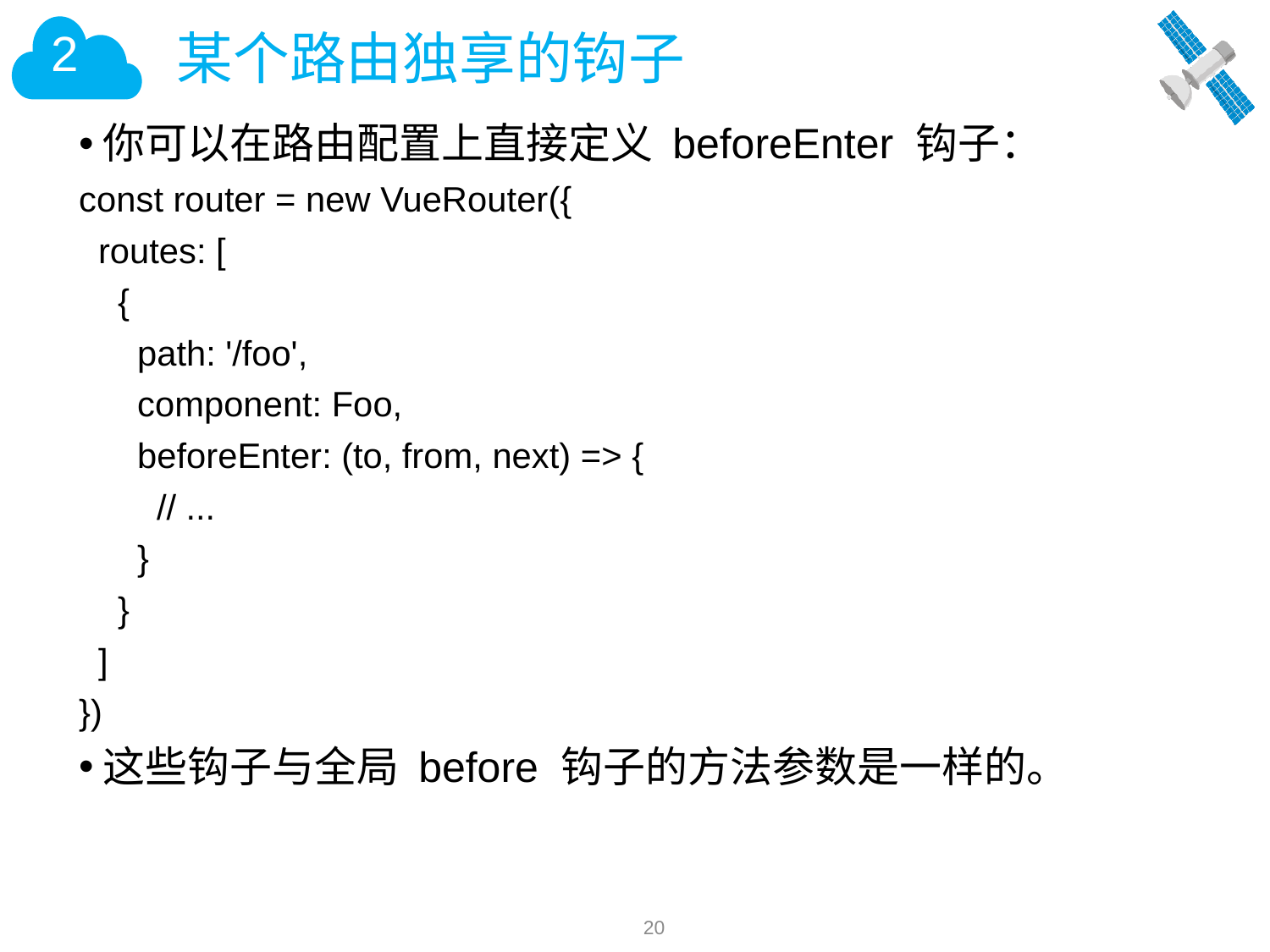

# 某个路由独享的钩子
你可以在路由配置上直接定义 beforeEnter 钩子：
const router = new VueRouter({
  routes: [
    {
      path: '/foo',
      component: Foo,
      beforeEnter: (to, from, next) => {
        // ...
      }
    }
  ]
})
这些钩子与全局 before 钩子的方法参数是一样的。
20